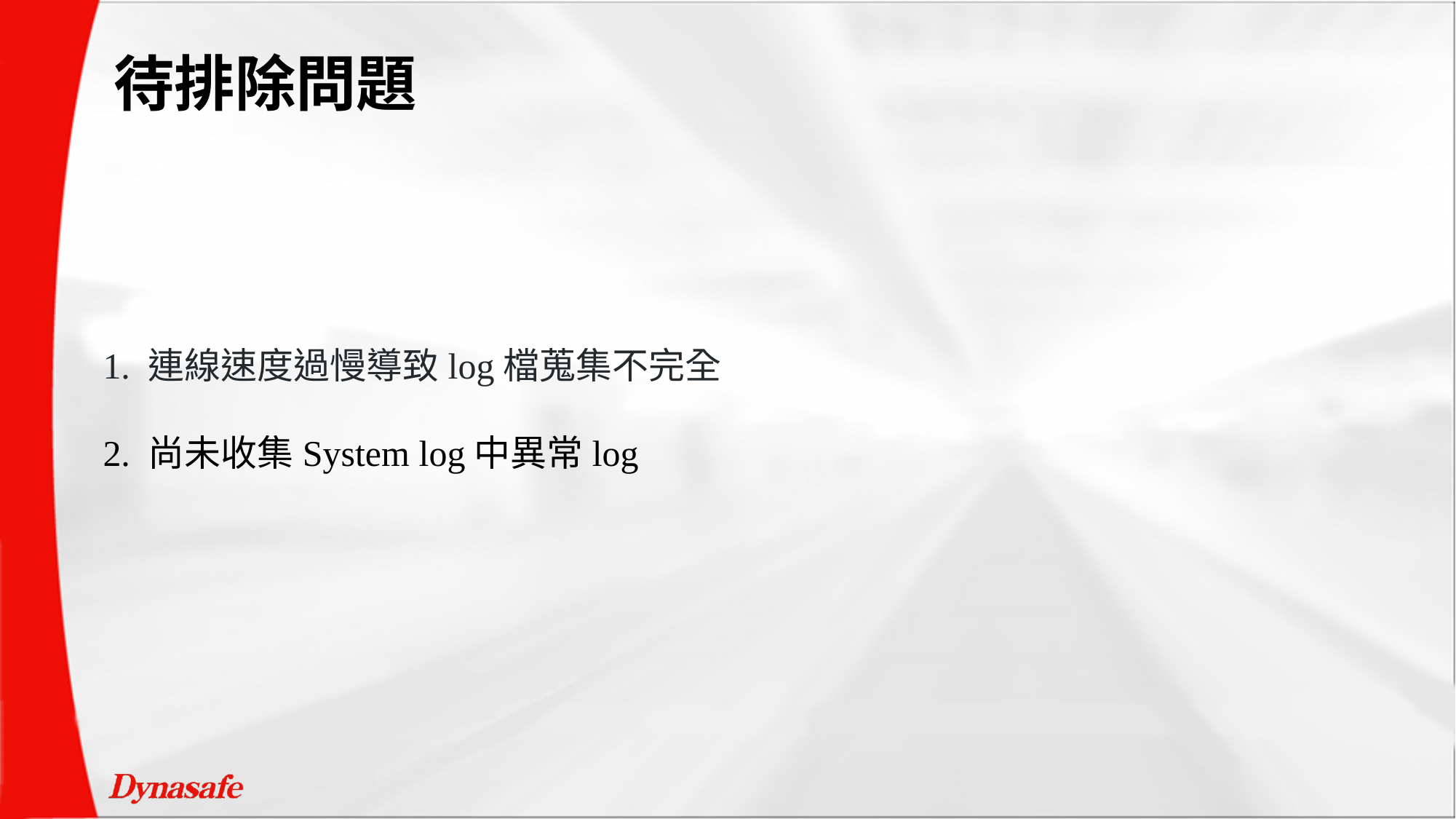

# 待排除問題
1. 連線速度過慢導致log檔蒐集不完全

2. 尚未收集System log中異常log